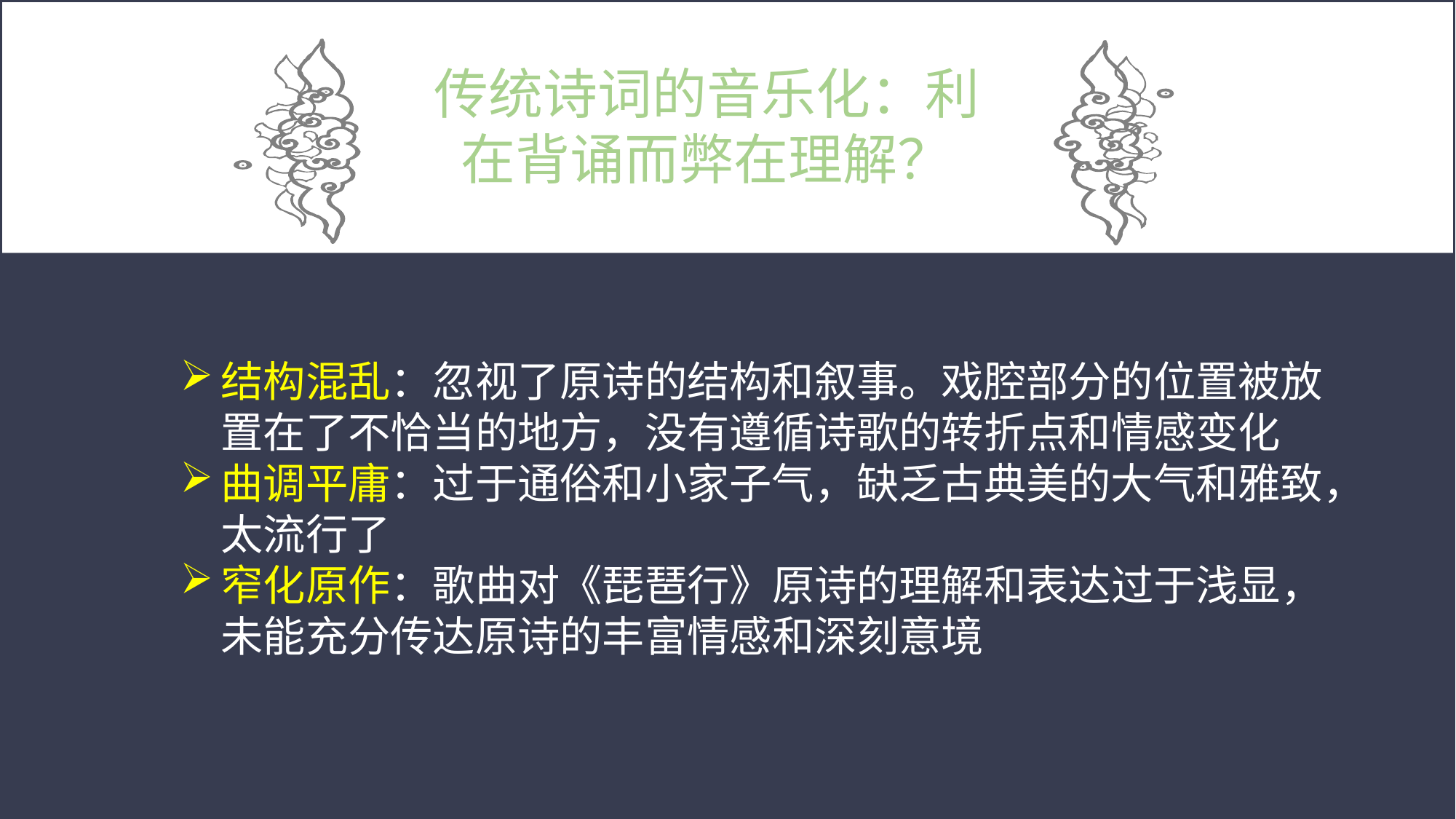

传统诗词的音乐化：利在背诵而弊在理解？

结构混乱：忽视了原诗的结构和叙事。戏腔部分的位置被放置在了不恰当的地方，没有遵循诗歌的转折点和情感变化
曲调平庸：过于通俗和小家子气，缺乏古典美的大气和雅致，太流行了
窄化原作：歌曲对《琵琶行》原诗的理解和表达过于浅显，未能充分传达原诗的丰富情感和深刻意境